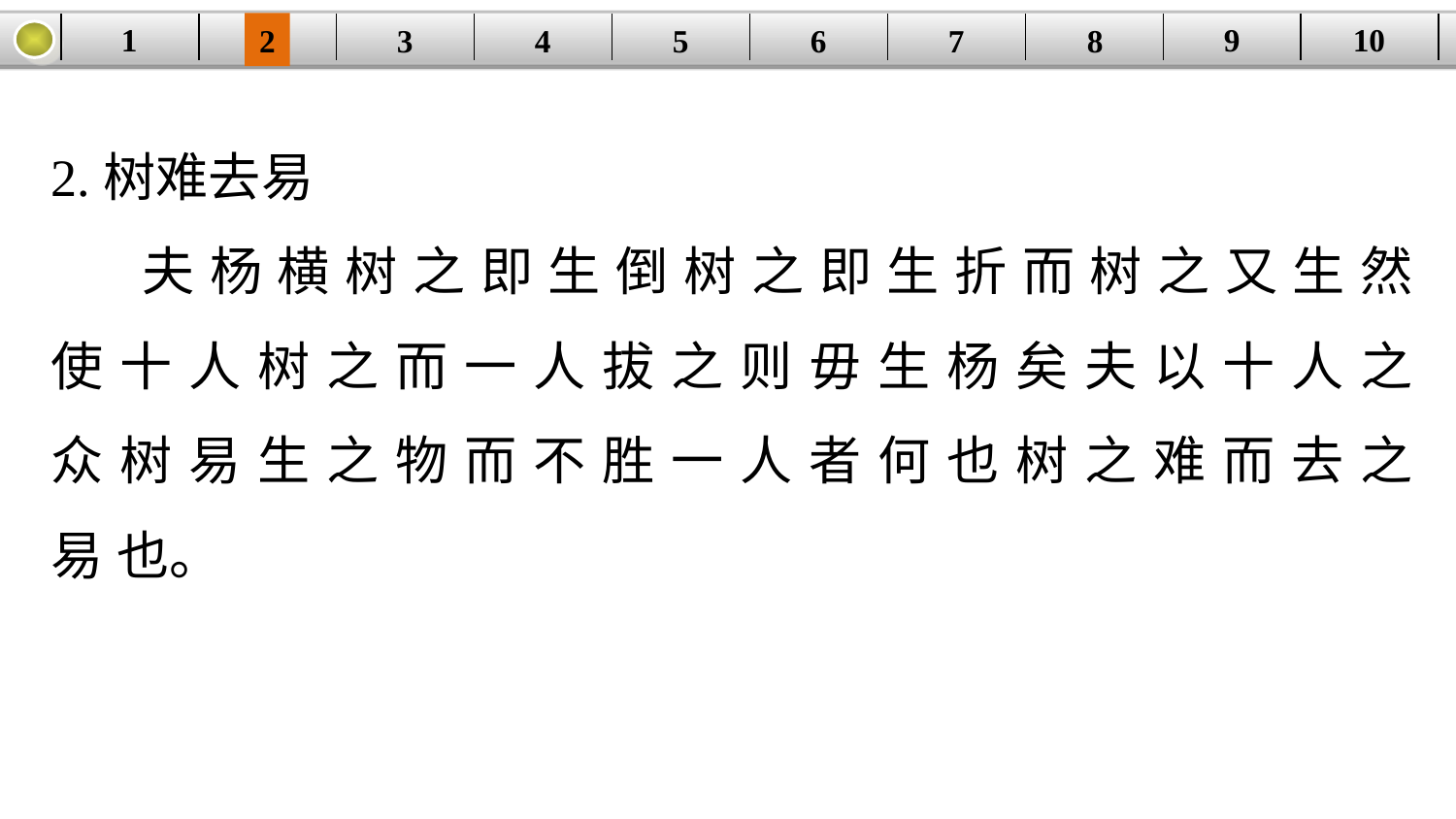

9
10
1
3
4
5
6
8
2
|  |  |  |  |  |  |  |  |  |  |
| --- | --- | --- | --- | --- | --- | --- | --- | --- | --- |
7

2.树难去易
      夫 杨 横 树 之 即 生 倒 树 之 即 生 折 而 树 之 又 生 然 使 十 人 树 之 而 一 人 拔 之 则 毋 生 杨 矣 夫 以 十 人 之 众 树 易 生 之 物 而 不 胜 一 人 者 何 也 树 之 难 而 去 之 易 也。